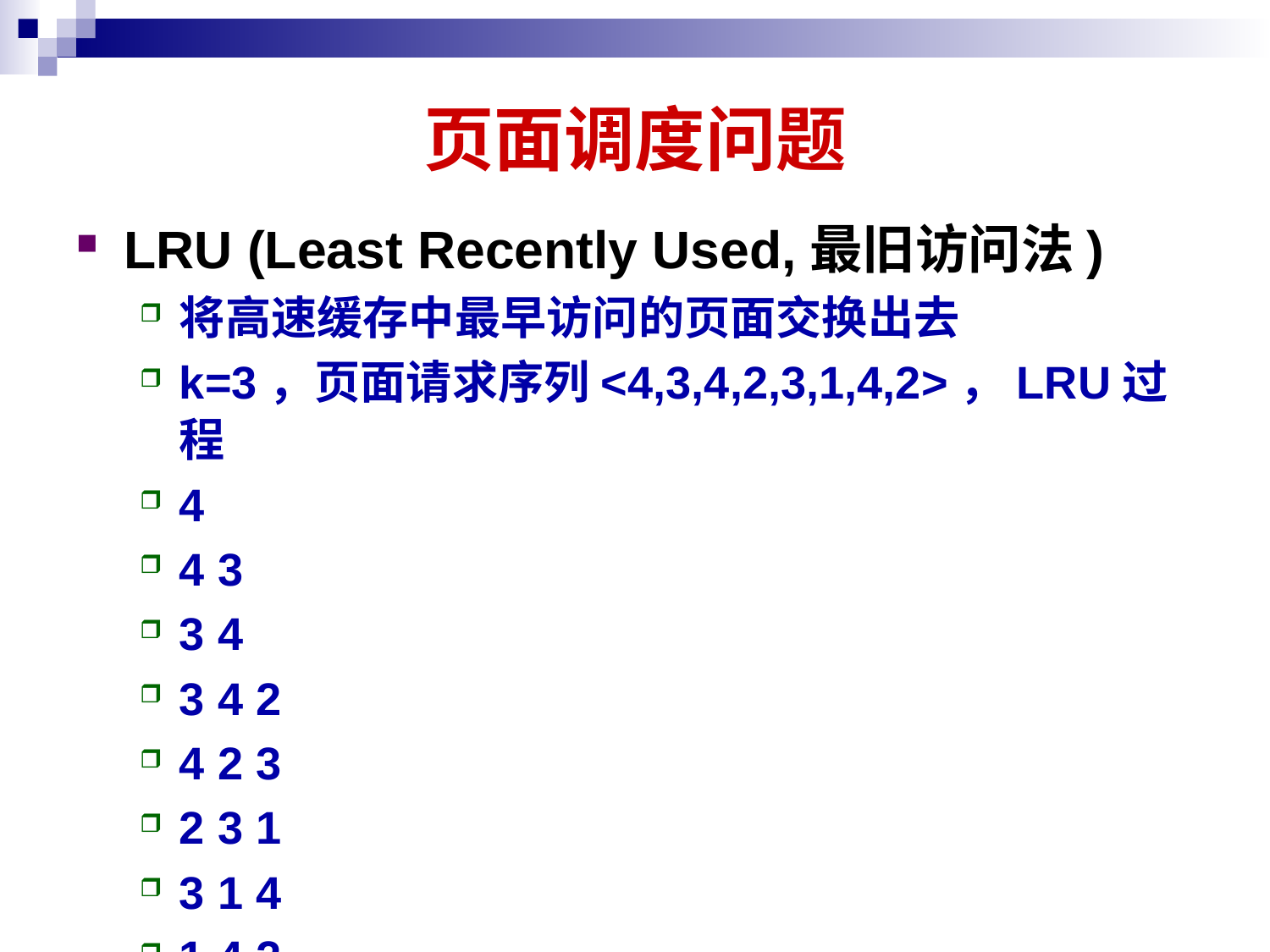

# 页面调度问题
LRU (Least Recently Used,最旧访问法)
将高速缓存中最早访问的页面交换出去
k=3，页面请求序列<4,3,4,2,3,1,4,2>，LRU过程
4
4 3
3 4
3 4 2
4 2 3
2 3 1
3 1 4
1 4 2